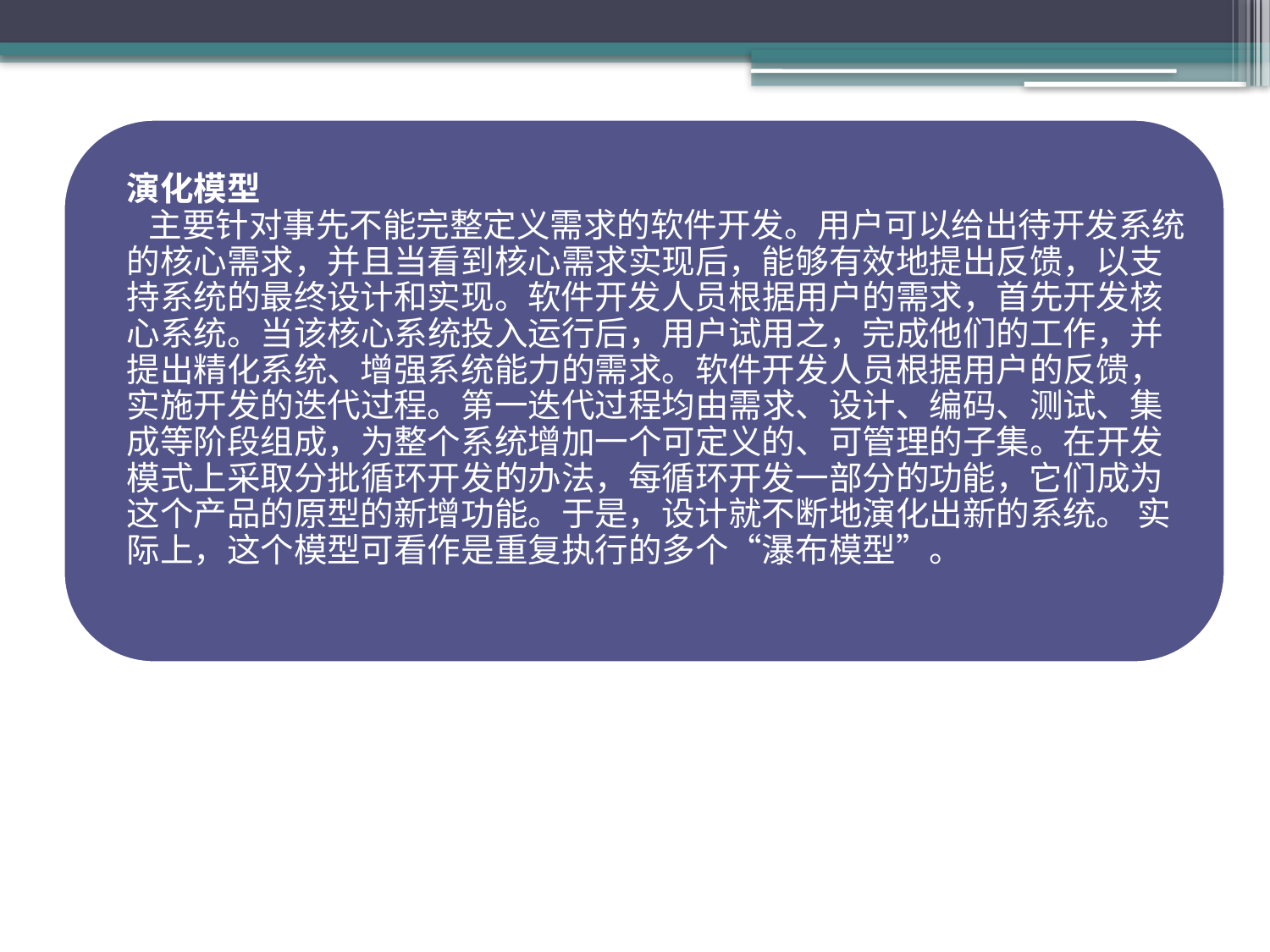

演化模型
   主要针对事先不能完整定义需求的软件开发。用户可以给出待开发系统的核心需求，并且当看到核心需求实现后，能够有效地提出反馈，以支持系统的最终设计和实现。软件开发人员根据用户的需求，首先开发核心系统。当该核心系统投入运行后，用户试用之，完成他们的工作，并提出精化系统、增强系统能力的需求。软件开发人员根据用户的反馈，实施开发的迭代过程。第一迭代过程均由需求、设计、编码、测试、集成等阶段组成，为整个系统增加一个可定义的、可管理的子集。在开发模式上采取分批循环开发的办法，每循环开发一部分的功能，它们成为这个产品的原型的新增功能。于是，设计就不断地演化出新的系统。 实际上，这个模型可看作是重复执行的多个“瀑布模型”。